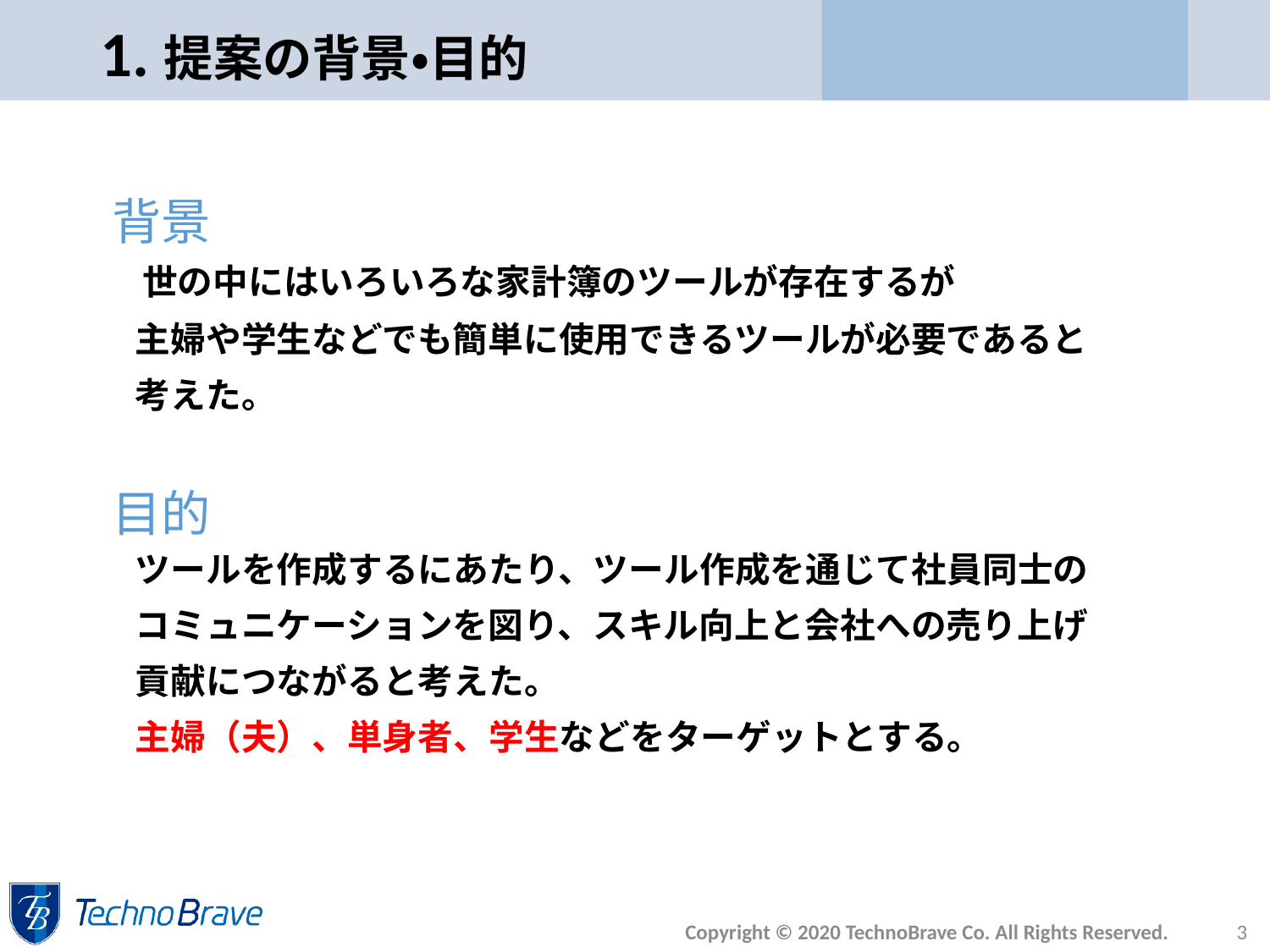

# 1.提案の背景・目的

　世の中にはいろいろな家計簿のツールが存在するが
　主婦や学生などでも簡単に使用できるツールが必要であると
　考えた。

　ツールを作成するにあたり、ツール作成を通じて社員同士の
　コミュニケーションを図り、スキル向上と会社への売り上げ
　貢献につながると考えた。
　主婦（夫）、単身者、学生などをターゲットとする。

背景
目的
Copyright © 2020 TechnoBrave Co. All Rights Reserved.
3